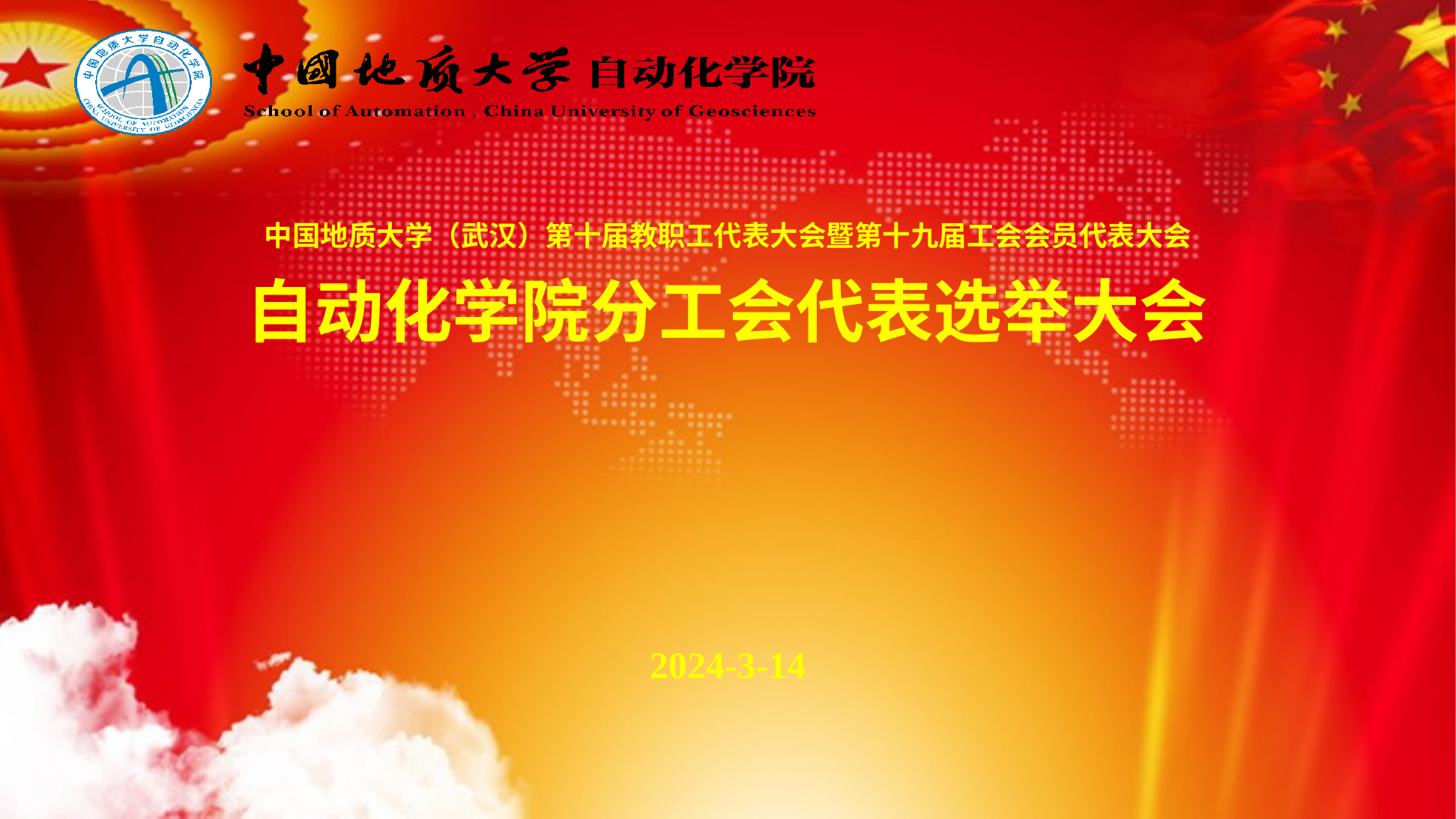

中国地质大学（武汉）第十届教职工代表大会暨第十九届工会会员代表大会
自动化学院分工会代表选举大会
2024-3-14